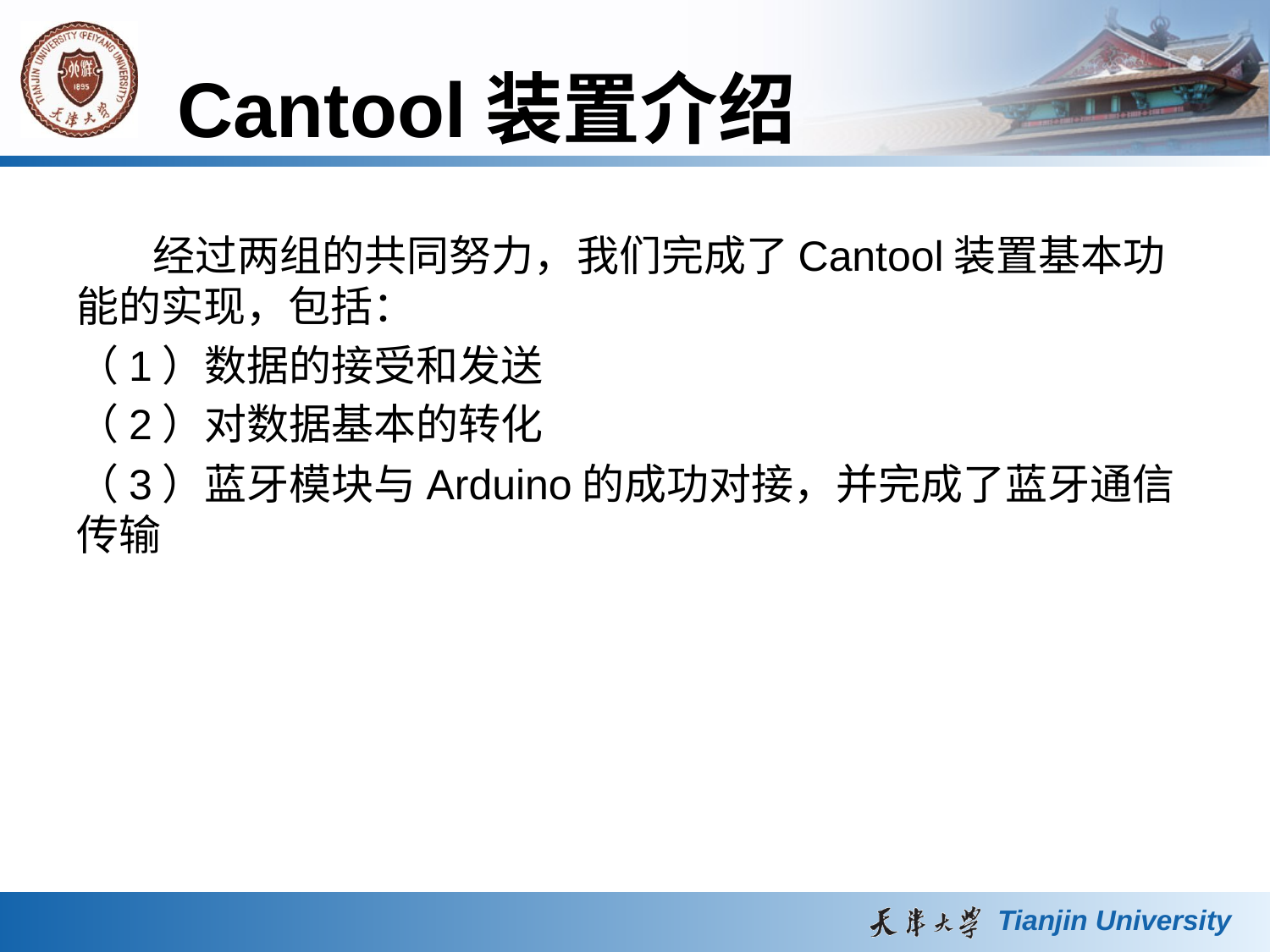

# Cantool装置介绍

       经过两组的共同努力，我们完成了Cantool装置基本功能的实现，包括：
（1）数据的接受和发送
（2）对数据基本的转化
（3）蓝牙模块与Arduino的成功对接，并完成了蓝牙通信传输
9